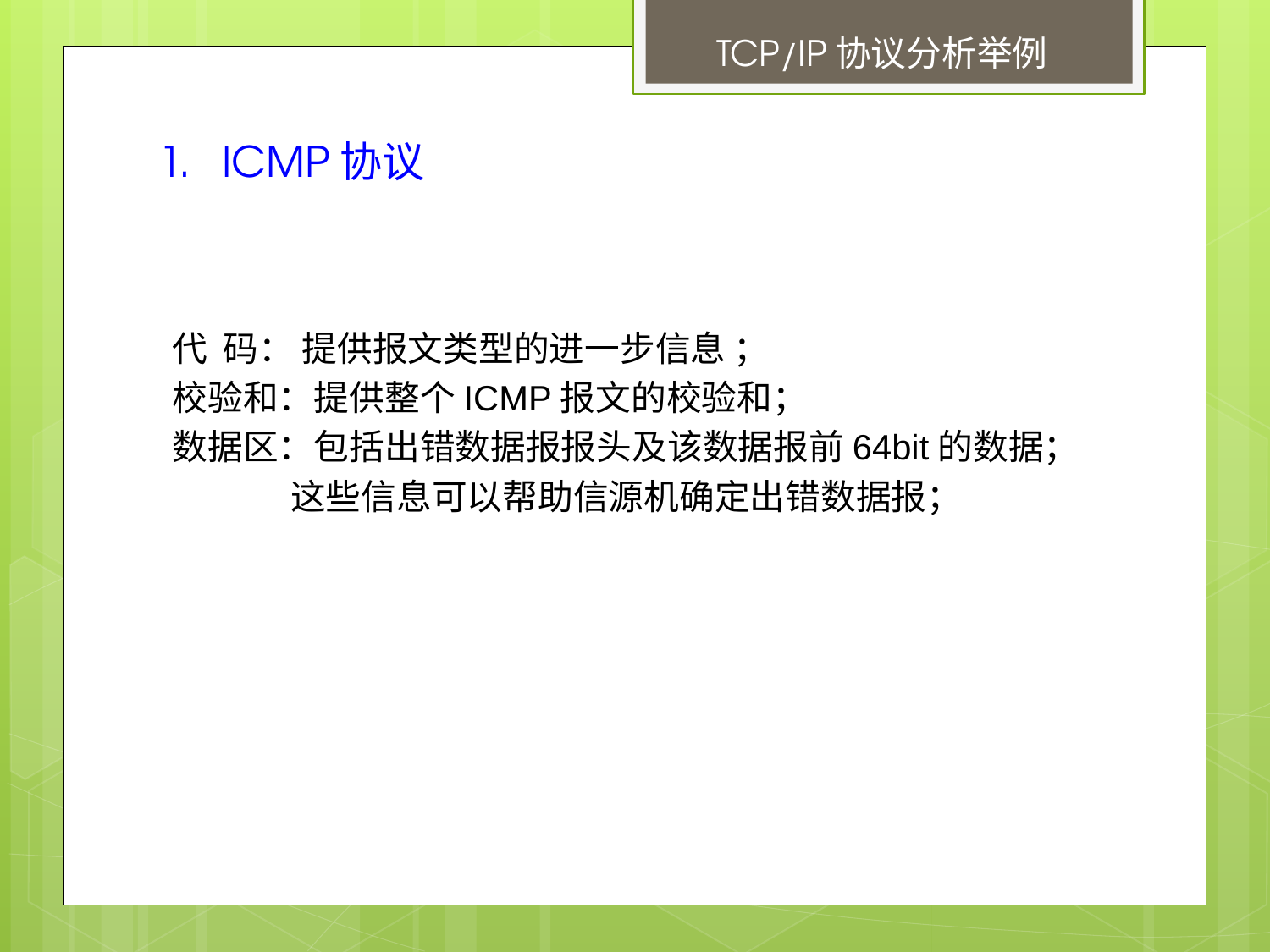

TCP/IP协议分析举例
ICMP协议
代  码： 提供报文类型的进一步信息 ；
校验和：提供整个ICMP报文的校验和；
数据区：包括出错数据报报头及该数据报前64bit的数据；
              这些信息可以帮助信源机确定出错数据报；